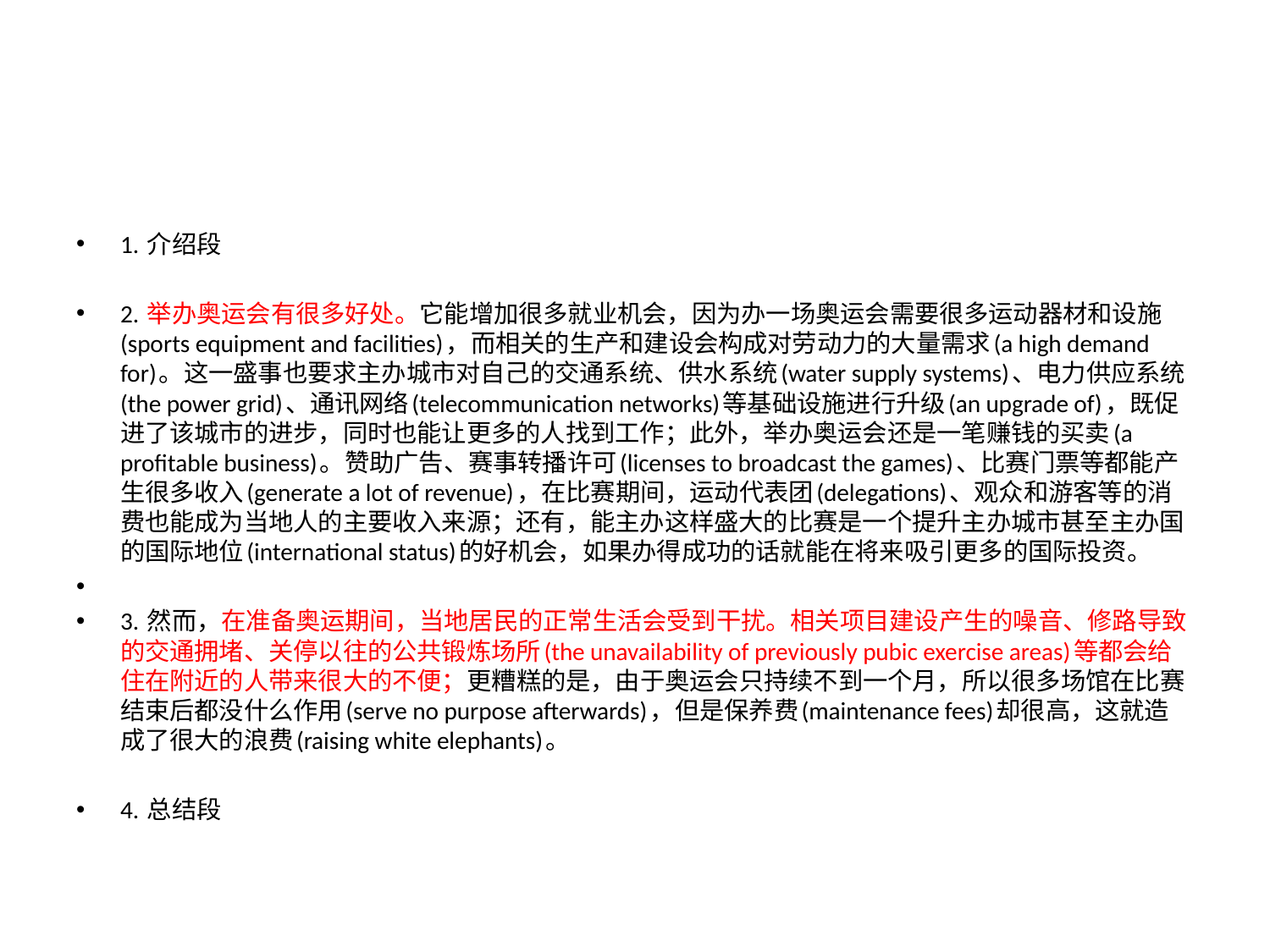

#
1. 介绍段

2. 举办奥运会有很多好处。它能增加很多就业机会，因为办一场奥运会需要很多运动器材和设施(sports equipment and facilities)，而相关的生产和建设会构成对劳动力的大量需求(a high demand for)。这一盛事也要求主办城市对自己的交通系统、供水系统(water supply systems)、电力供应系统(the power grid)、通讯网络(telecommunication networks)等基础设施进行升级(an upgrade of)，既促进了该城市的进步，同时也能让更多的人找到工作；此外，举办奥运会还是一笔赚钱的买卖(a profitable business)。赞助广告、赛事转播许可(licenses to broadcast the games)、比赛门票等都能产生很多收入(generate a lot of revenue)，在比赛期间，运动代表团(delegations)、观众和游客等的消费也能成为当地人的主要收入来源；还有，能主办这样盛大的比赛是一个提升主办城市甚至主办国的国际地位(international status)的好机会，如果办得成功的话就能在将来吸引更多的国际投资。

3. 然而，在准备奥运期间，当地居民的正常生活会受到干扰。相关项目建设产生的噪音、修路导致的交通拥堵、关停以往的公共锻炼场所(the unavailability of previously pubic exercise areas)等都会给住在附近的人带来很大的不便；更糟糕的是，由于奥运会只持续不到一个月，所以很多场馆在比赛结束后都没什么作用(serve no purpose afterwards)，但是保养费(maintenance fees)却很高，这就造成了很大的浪费(raising white elephants)。

4. 总结段